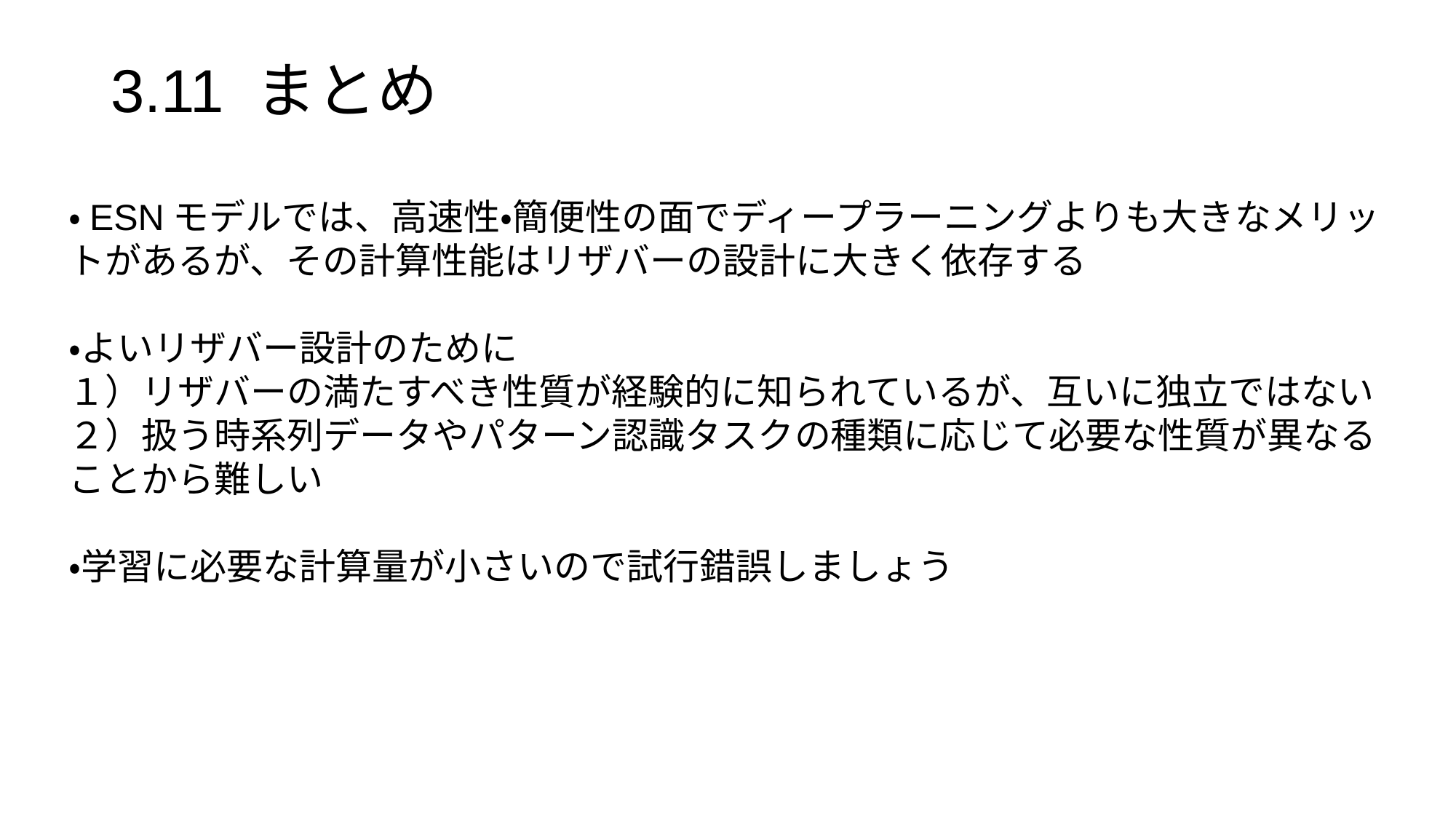

# 3.11 まとめ
・ESNモデルでは、高速性・簡便性の面でディープラーニングよりも大きなメリットがあるが、その計算性能はリザバーの設計に大きく依存する

・よいリザバー設計のために
１）リザバーの満たすべき性質が経験的に知られているが、互いに独立ではない
２）扱う時系列データやパターン認識タスクの種類に応じて必要な性質が異なる
ことから難しい

・学習に必要な計算量が小さいので試行錯誤しましょう